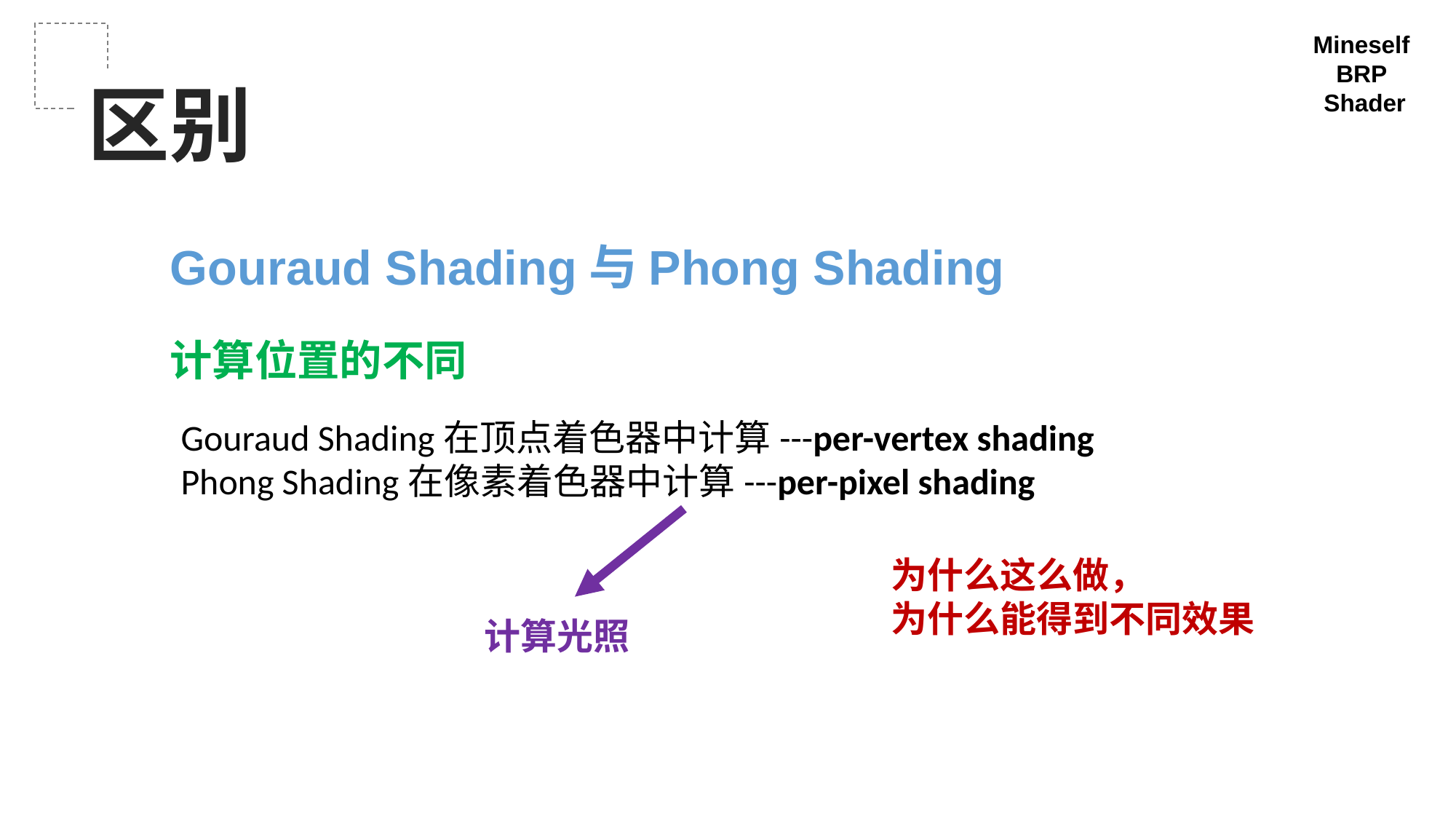

Mineself
BRP
Shader

区别
Gouraud Shading与Phong Shading
计算位置的不同
Gouraud Shading在顶点着色器中计算---per-vertex shading
Phong Shading在像素着色器中计算---per-pixel shading
为什么这么做，
为什么能得到不同效果
计算光照